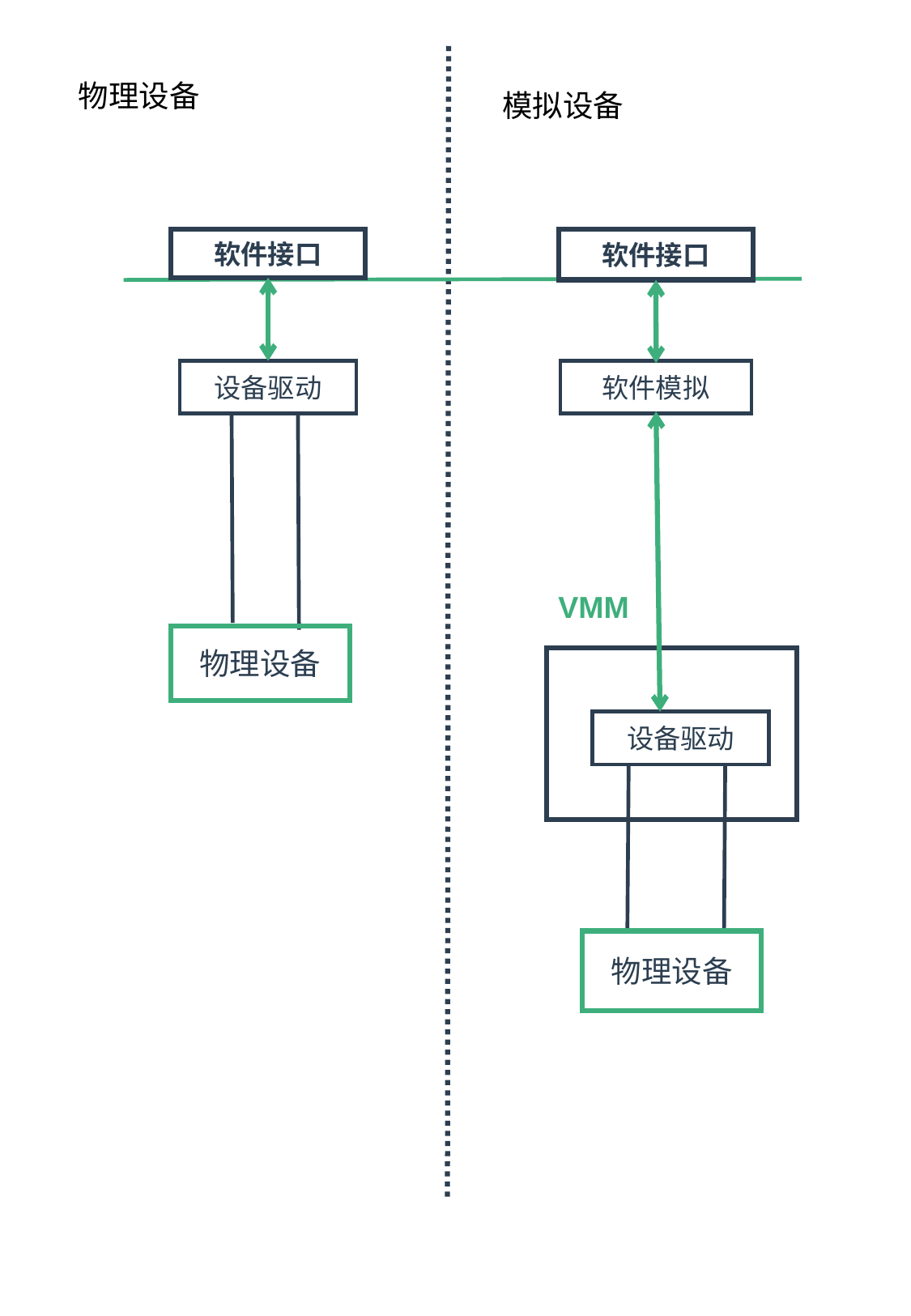

物理设备
模拟设备
软件接口
软件接口
设备驱动
软件模拟
物理设备
VMM

设备驱动
物理设备